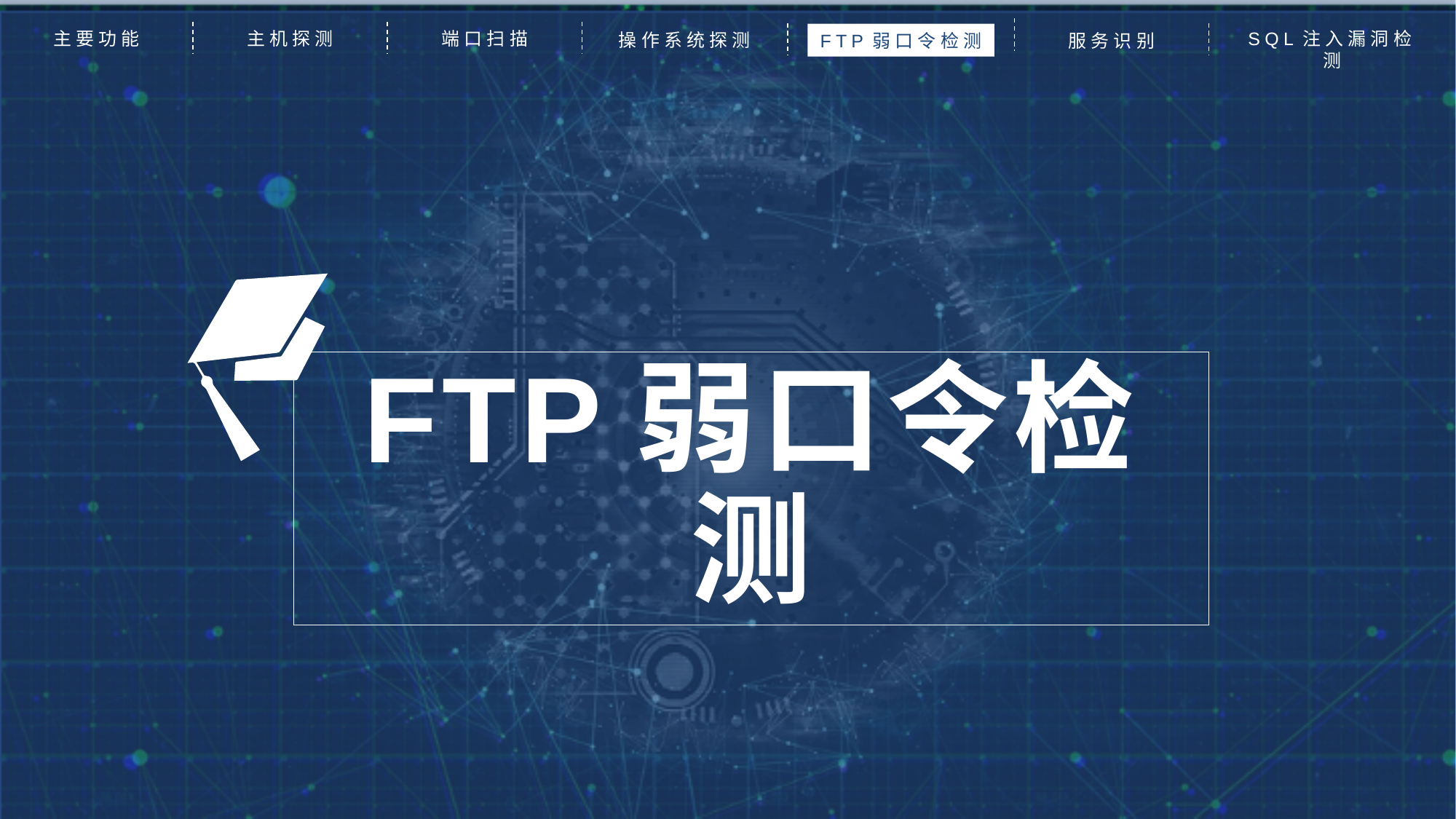

主要功能
主机探测
端口扫描
SQL注入漏洞检测
操作系统探测
FTP弱口令检测
服务识别

FTP弱口令检测